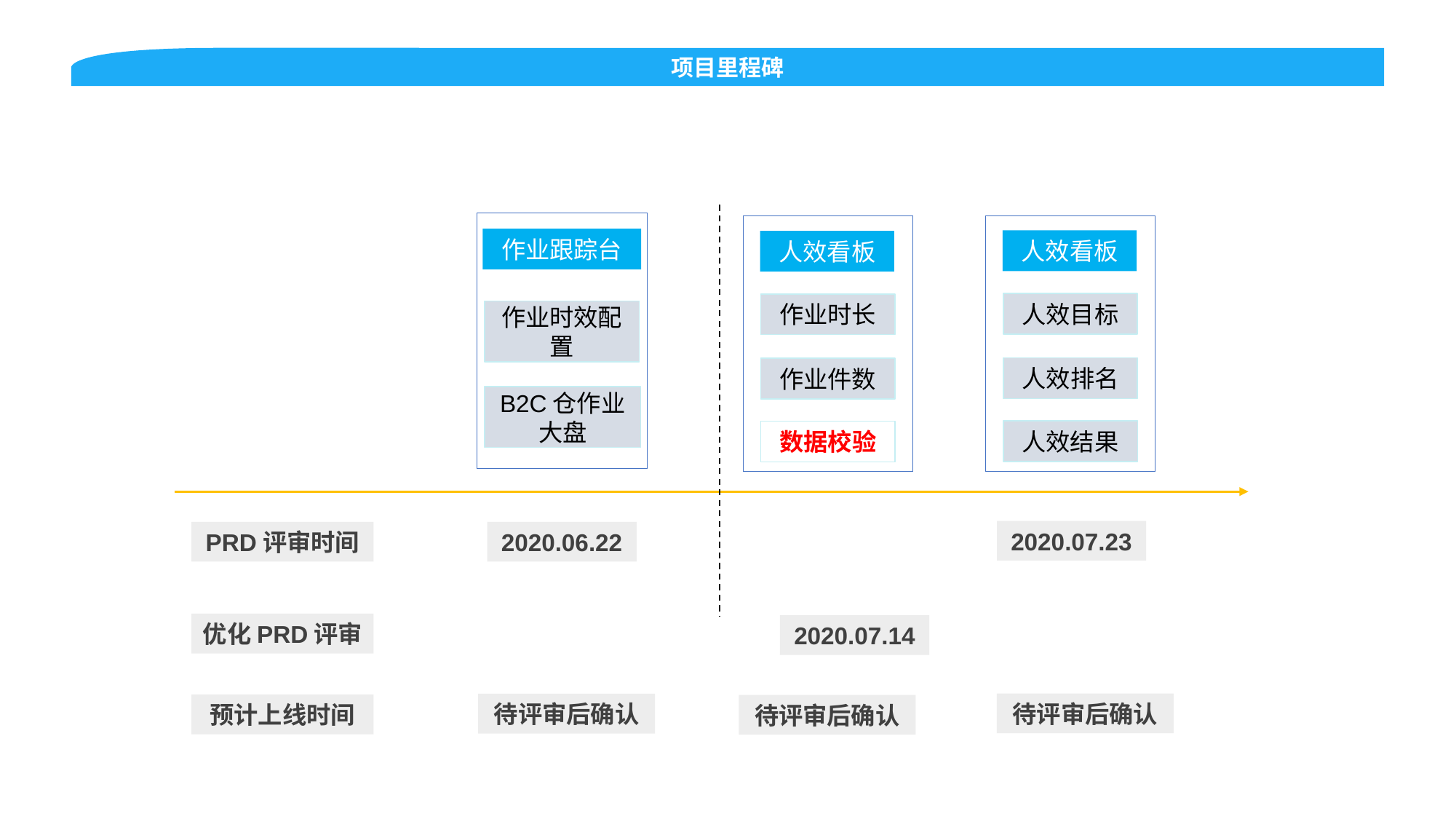

项目里程碑

作业跟踪台
人效看板
人效看板
人效目标
作业时长
作业时效配置
人效排名
作业件数
B2C仓作业大盘
人效结果
数据校验
2020.07.23
PRD评审时间
2020.06.22
优化PRD评审
2020.07.14
待评审后确认
待评审后确认
预计上线时间
待评审后确认